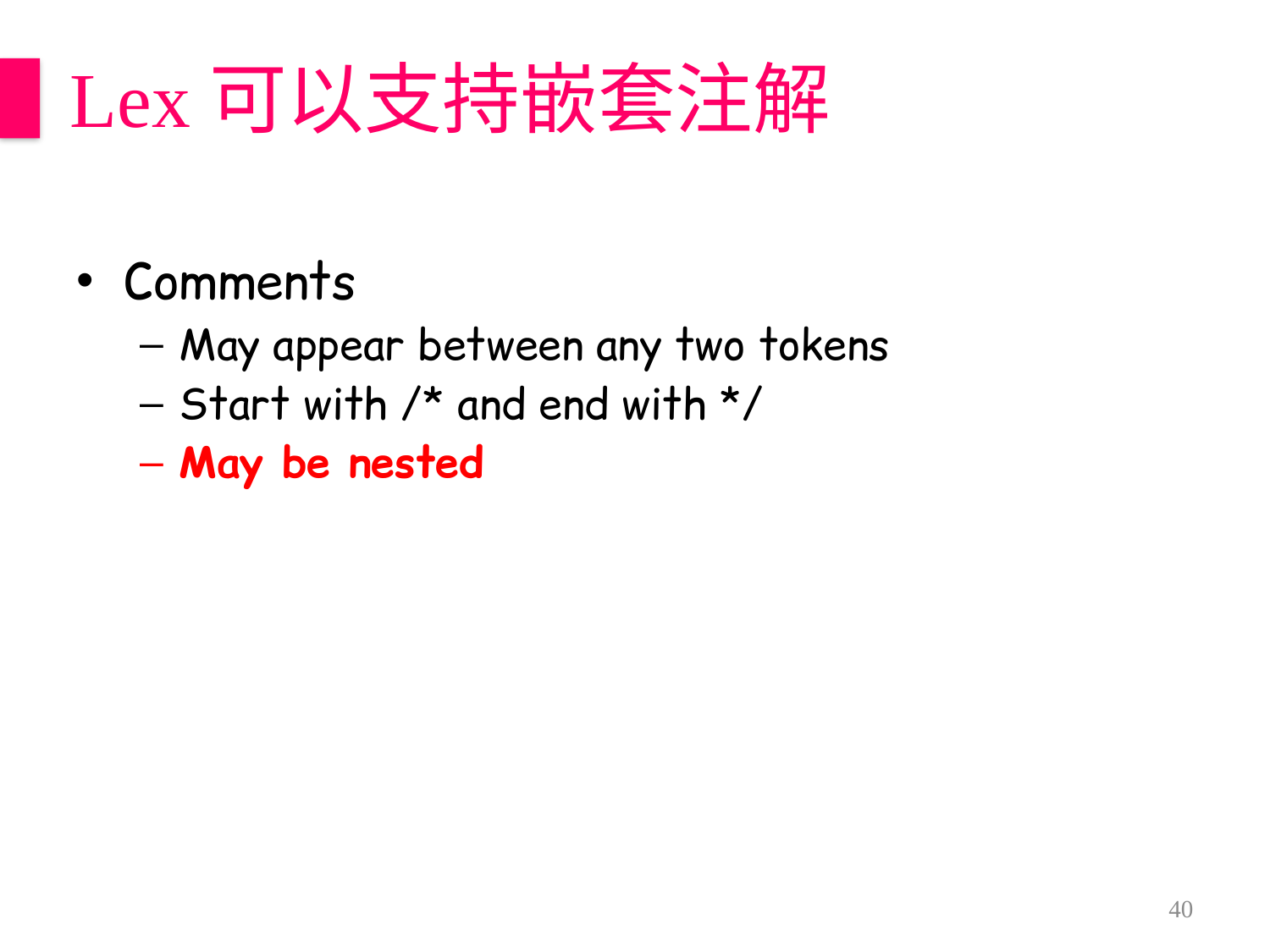

Lex可以支持嵌套注解

Comments
May appear between any two tokens
Start with /* and end with */
May be nested
40